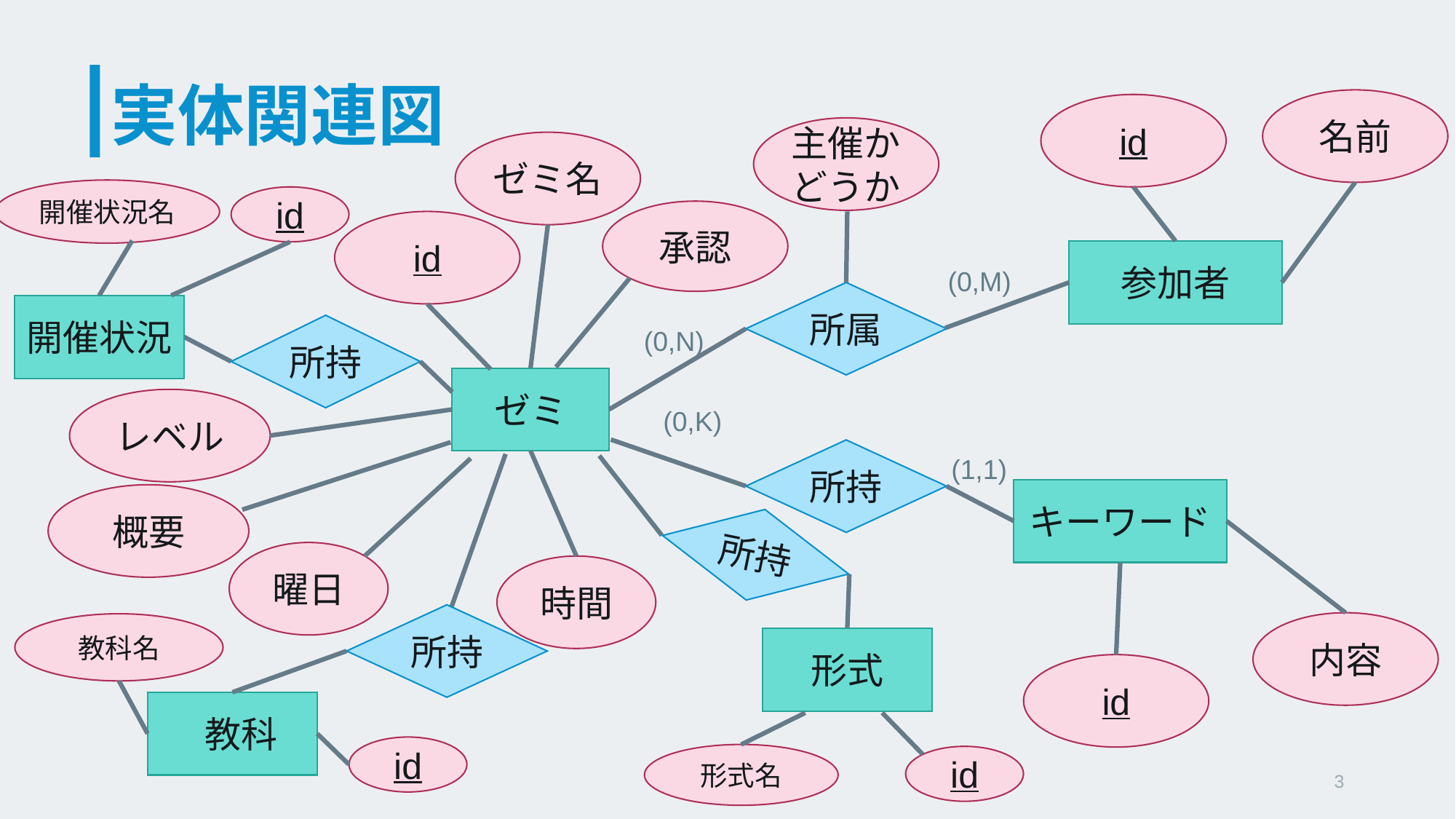

# 実体関連図
名前
id
主催かどうか
ゼミ名
開催状況名
id
承認
id
参加者
(0,M)
所属
開催状況
所持
(0,N)
ゼミ
レベル
(0,K)
所持
(1,1)
キーワード
概要
所持
曜日
時間
所持
内容
教科名
形式
id
 教科
id
形式名
id
3